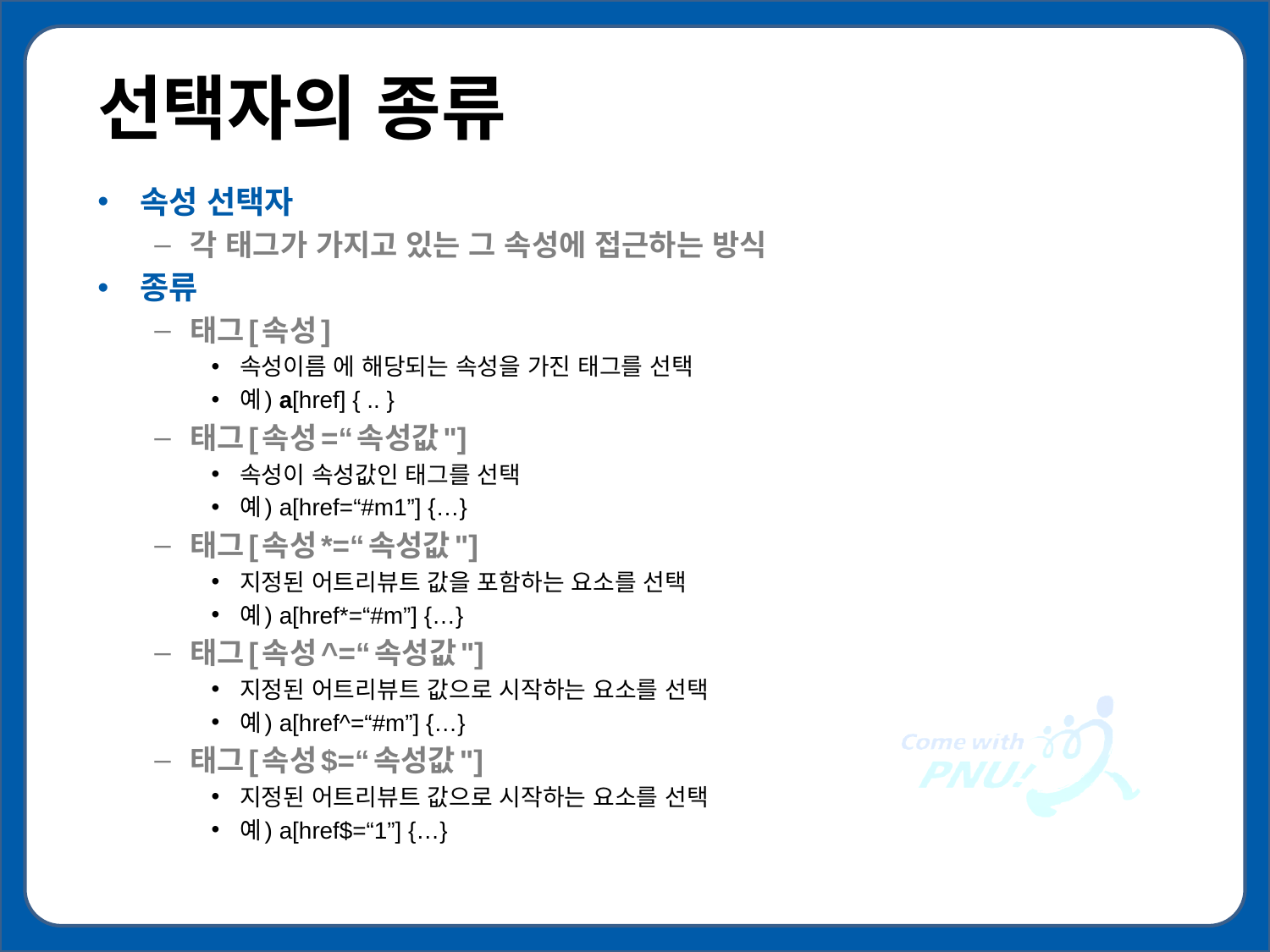

# 선택자의 종류
속성 선택자
각 태그가 가지고 있는 그 속성에 접근하는 방식
종류
태그[속성]
속성이름 에 해당되는 속성을 가진 태그를 선택
예) a[href] { .. }
태그[속성=“속성값"]
속성이 속성값인 태그를 선택
예) a[href=“#m1”] {…}
태그[속성*=“속성값"]
지정된 어트리뷰트 값을 포함하는 요소를 선택
예) a[href*=“#m”] {…}
태그[속성^=“속성값"]
지정된 어트리뷰트 값으로 시작하는 요소를 선택
예) a[href^=“#m”] {…}
태그[속성$=“속성값"]
지정된 어트리뷰트 값으로 시작하는 요소를 선택
예) a[href$=“1”] {…}